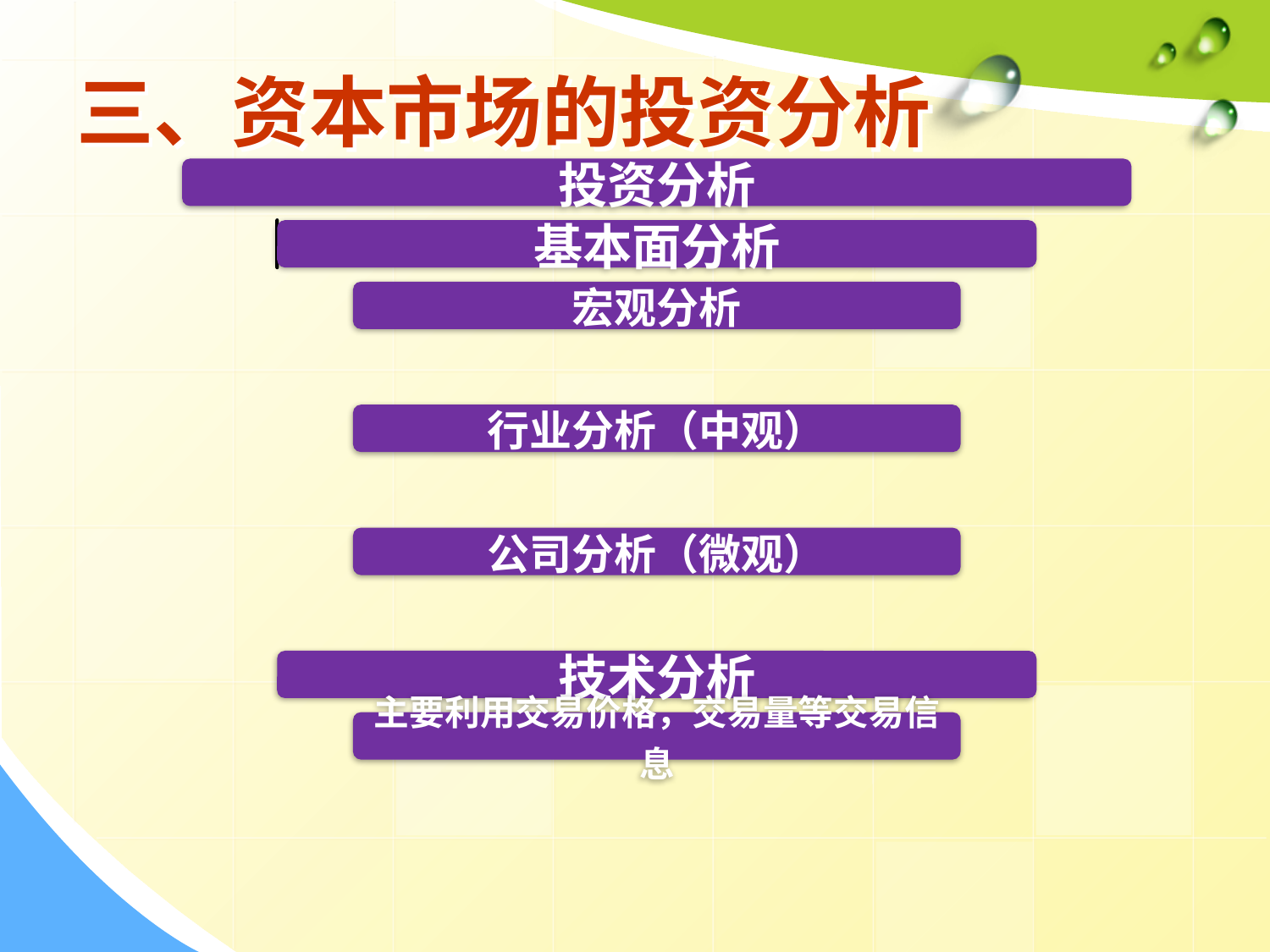

# 三、资本市场的投资分析
投资分析
基本面分析
技术分析
宏观分析
主要利用交易价格，交易量等交易信息
公司分析（微观）
行业分析（中观）